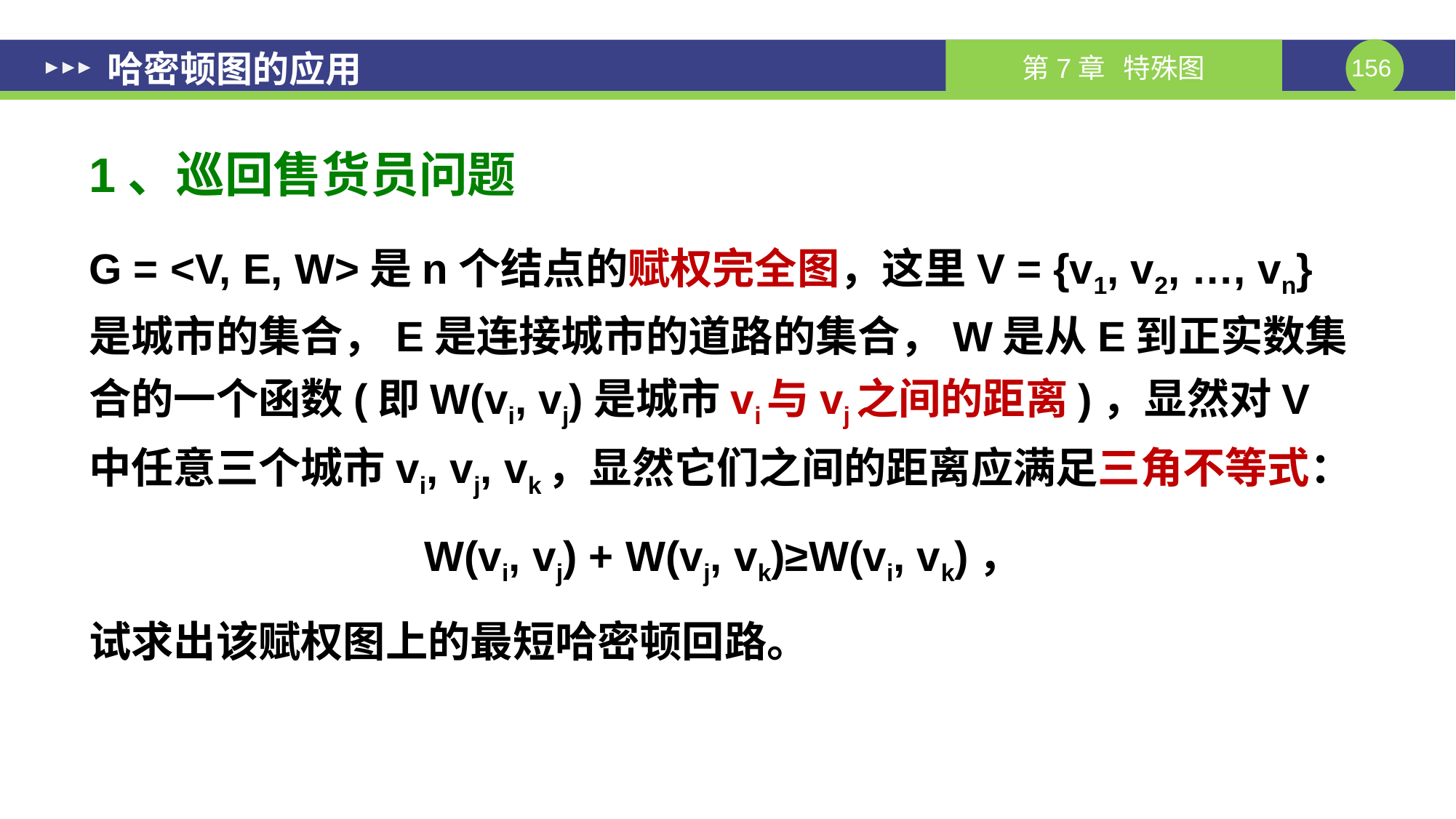

# 哈密顿图的应用
1、巡回售货员问题
G = <V, E, W>是n个结点的赋权完全图，这里V = {v1, v2, …, vn}是城市的集合，E是连接城市的道路的集合，W是从E到正实数集合的一个函数(即W(vi, vj)是城市vi与vj之间的距离)，显然对V中任意三个城市vi, vj, vk，显然它们之间的距离应满足三角不等式：
W(vi, vj) + W(vj, vk)≥W(vi, vk)，
试求出该赋权图上的最短哈密顿回路。